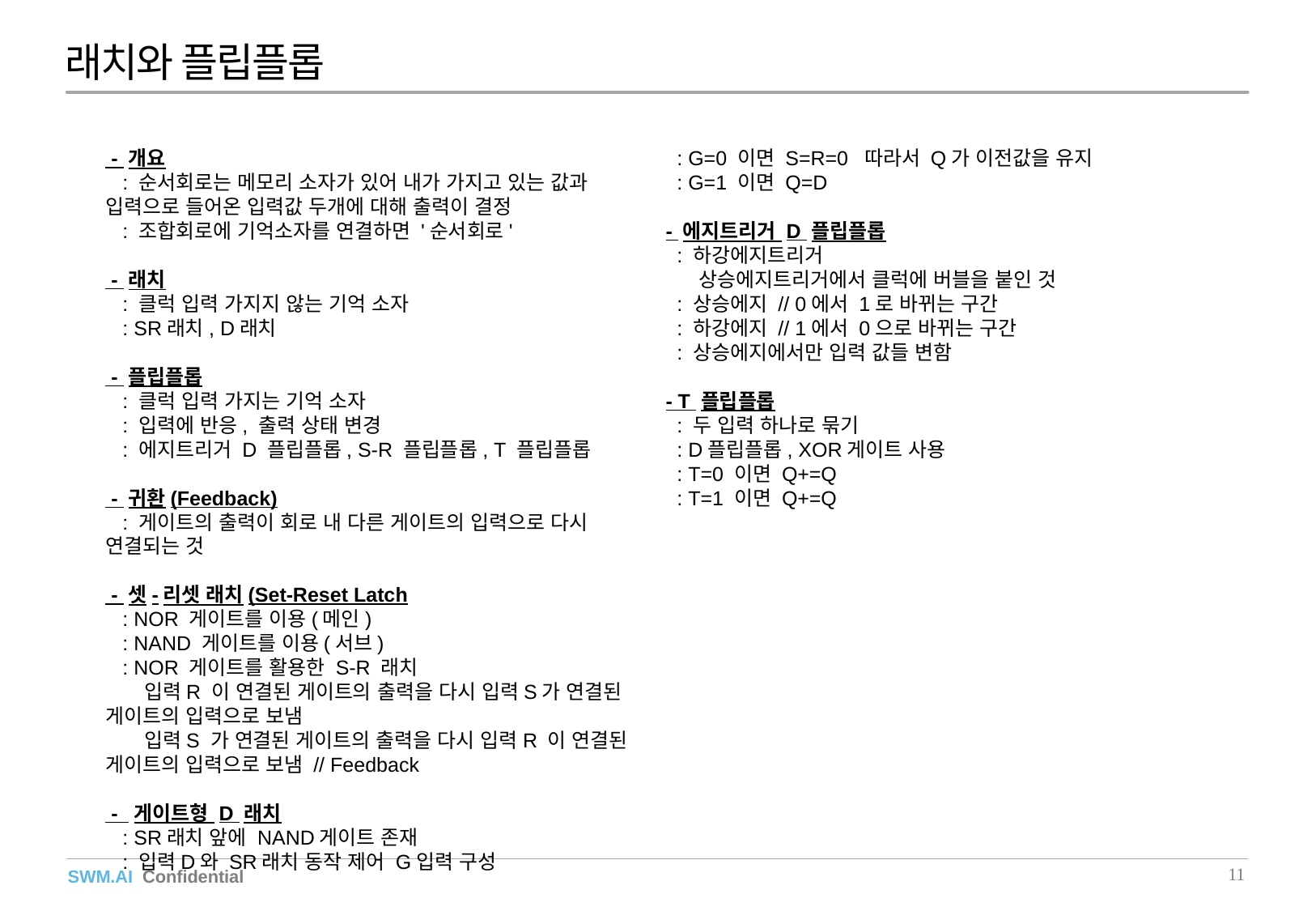

래치와 플립플롭
 - 개요
   : 순서회로는 메모리 소자가 있어 내가 가지고 있는 값과 입력으로 들어온 입력값 두개에 대해 출력이 결정
   : 조합회로에 기억소자를 연결하면 '순서회로'
 - 래치
   : 클럭 입력 가지지 않는 기억 소자
   : SR래치, D래치
 - 플립플롭
   : 클럭 입력 가지는 기억 소자
   : 입력에 반응, 출력 상태 변경
   : 에지트리거 D 플립플롭, S-R 플립플롭, T 플립플롭
 - 귀환(Feedback)
   : 게이트의 출력이 회로 내 다른 게이트의 입력으로 다시 연결되는 것
 - 셋-리셋 래치(Set-Reset Latch
   : NOR 게이트를 이용(메인)
   : NAND 게이트를 이용(서브)
   : NOR 게이트를 활용한 S-R 래치
      입력R 이 연결된 게이트의 출력을 다시 입력S가 연결된 게이트의 입력으로 보냄
      입력S 가 연결된 게이트의 출력을 다시 입력R 이 연결된 게이트의 입력으로 보냄 // Feedback
 -  게이트형 D 래치
   : SR래치 앞에 NAND게이트 존재
   : 입력D와 SR래치 동작 제어 G입력 구성
   : G=0 이면 S=R=0  따라서 Q가 이전값을 유지
   : G=1 이면 Q=D
 - 에지트리거 D 플립플롭
   : 하강에지트리거
      상승에지트리거에서 클럭에 버블을 붙인 것
   : 상승에지 // 0에서 1로 바뀌는 구간
   : 하강에지 // 1에서 0으로 바뀌는 구간
   : 상승에지에서만 입력 값들 변함
 - T 플립플롭
   : 두 입력 하나로 묶기
   : D플립플롭, XOR게이트 사용
   : T=0 이면 Q+=Q
   : T=1 이면 Q+=Q
11